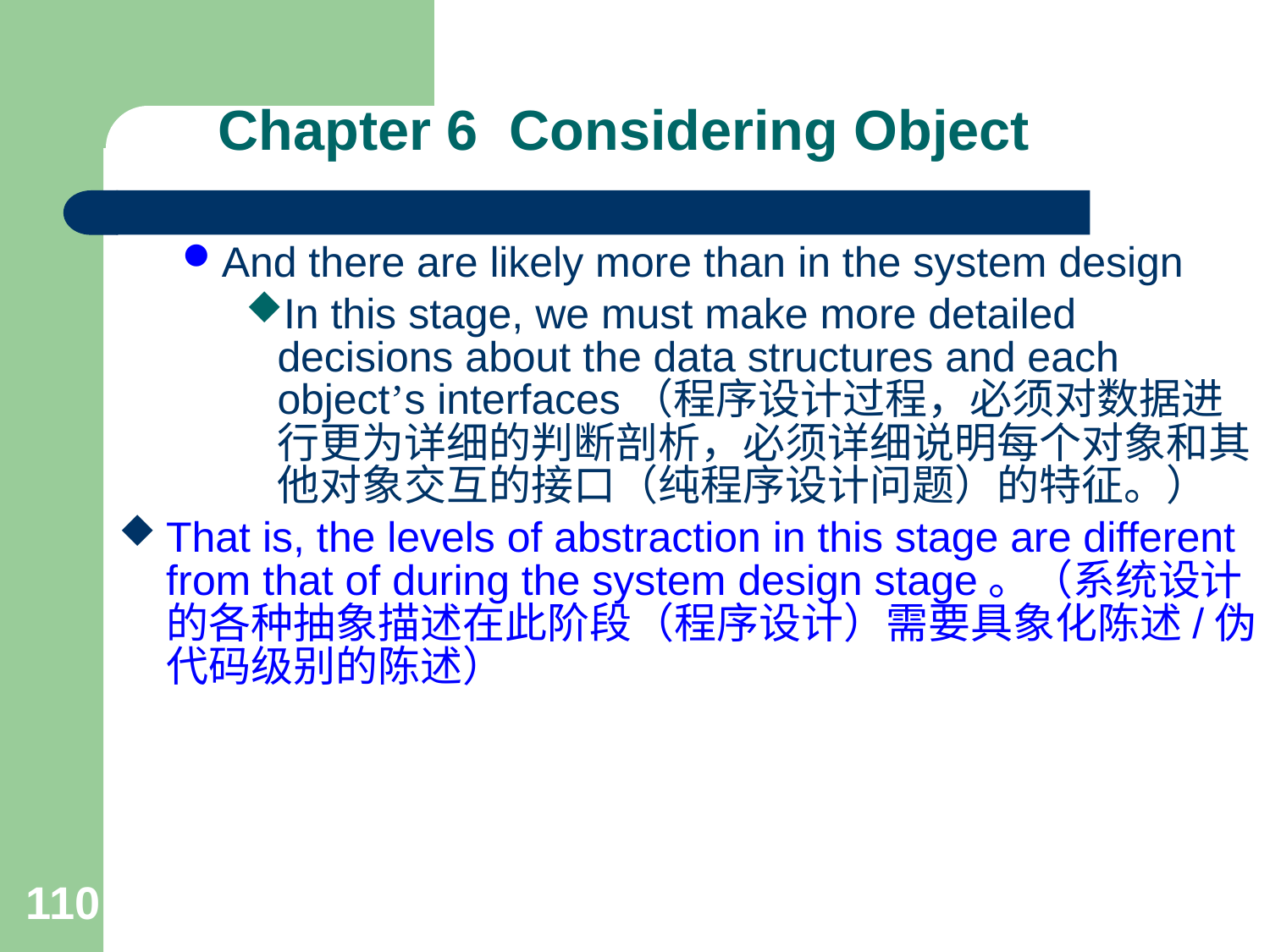

# Chapter 6  Considering Object
And there are likely more than in the system design
In this stage, we must make more detailed decisions about the data structures and each object’s interfaces（程序设计过程，必须对数据进行更为详细的判断剖析，必须详细说明每个对象和其他对象交互的接口（纯程序设计问题）的特征。）
That is, the levels of abstraction in this stage are different from that of during the system design stage。（系统设计的各种抽象描述在此阶段（程序设计）需要具象化陈述/伪代码级别的陈述）
110